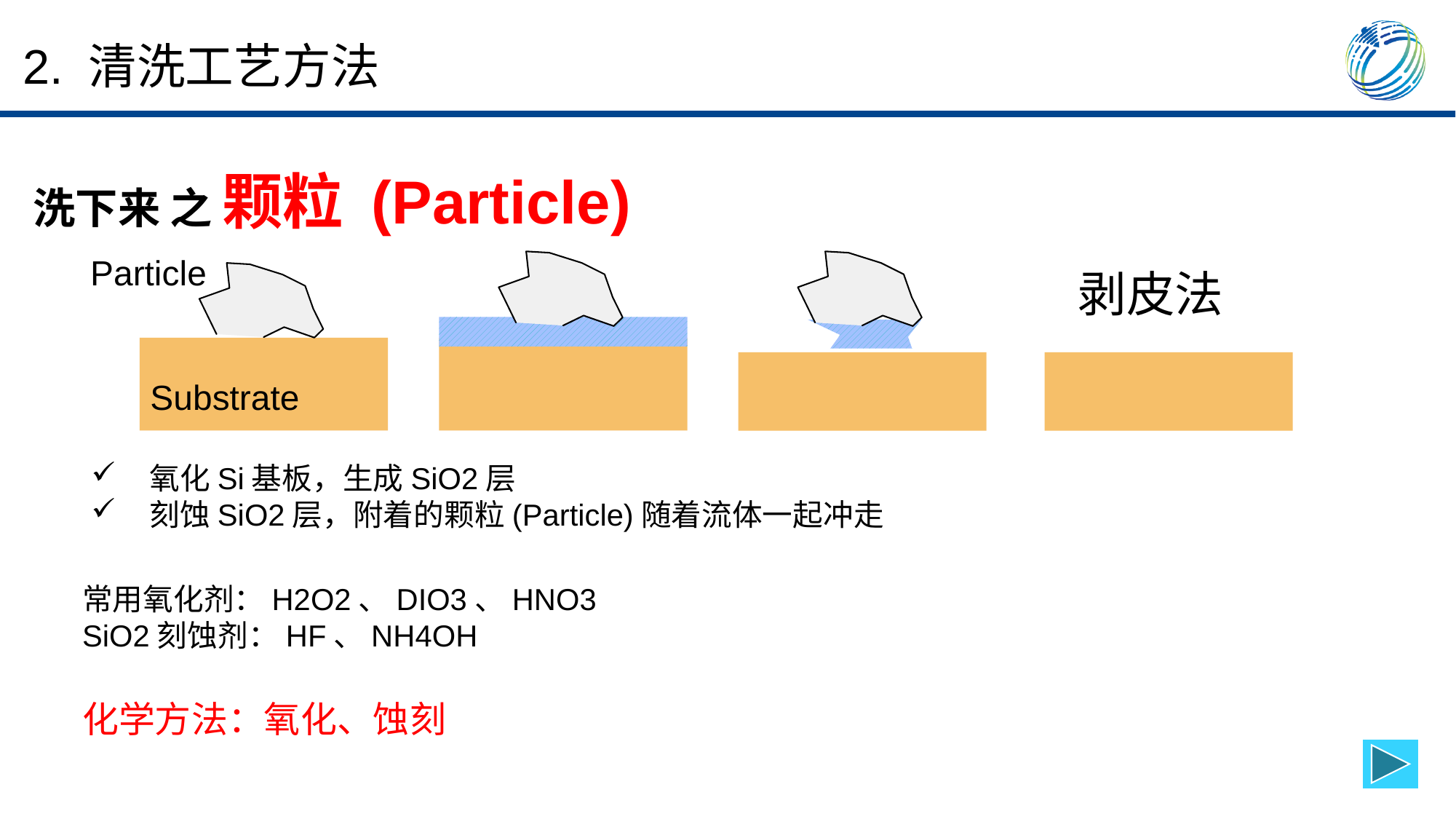

2. 清洗工艺方法
洗下来 之 颗粒 (Particle)
Particle

剥皮法

Substrate
氧化Si基板，生成SiO2层
刻蚀SiO2层，附着的颗粒(Particle)随着流体一起冲走
常用氧化剂：H2O2、DIO3、HNO3
SiO2刻蚀剂：HF、NH4OH

化学方法：氧化、蚀刻